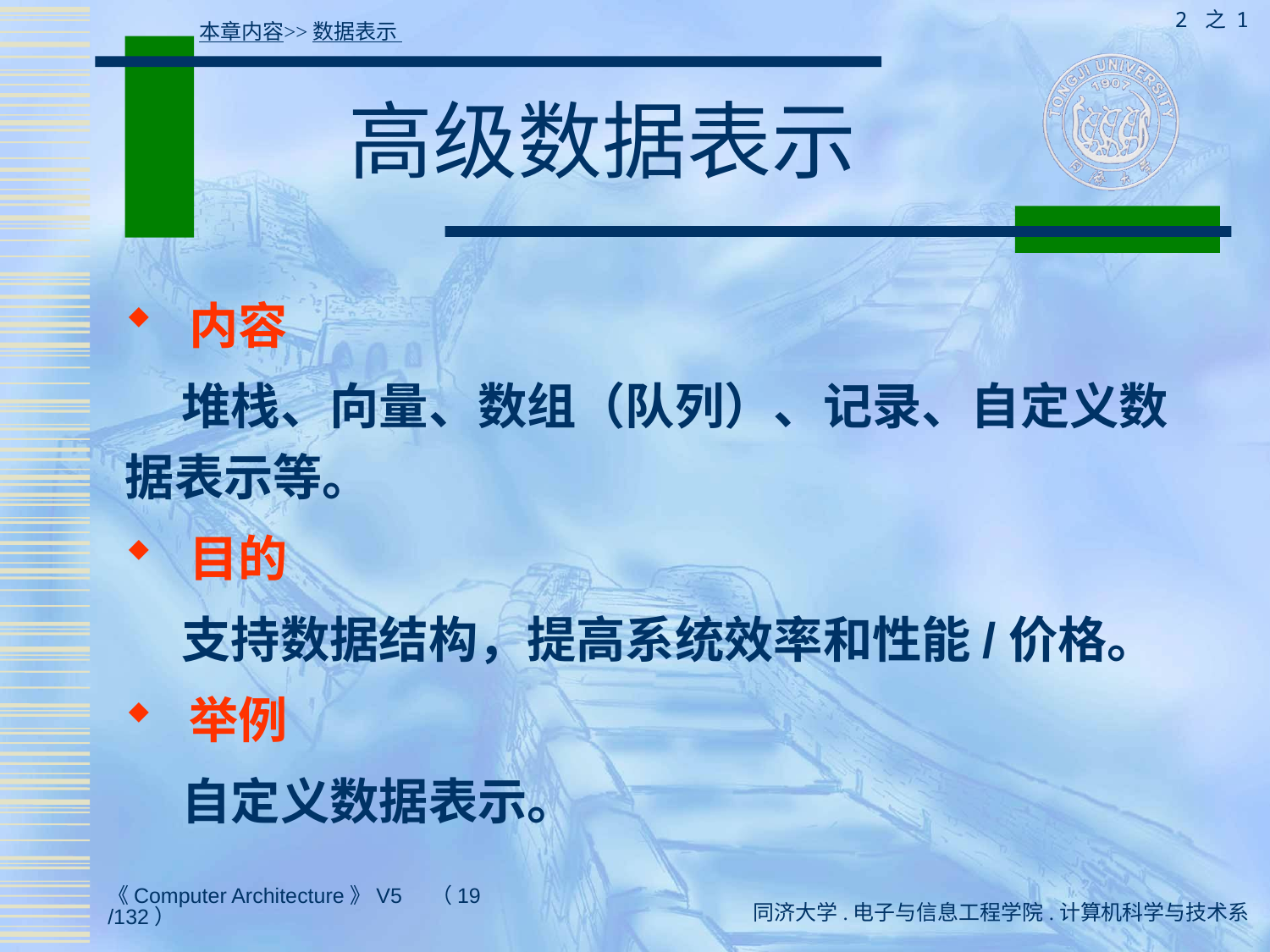

2 之 1
本章内容>>数据表示
# 高级数据表示
  内容
    堆栈、向量、数组（队列）、记录、自定义数据表示等。
  目的
    支持数据结构，提高系统效率和性能/价格。
  举例
    自定义数据表示。